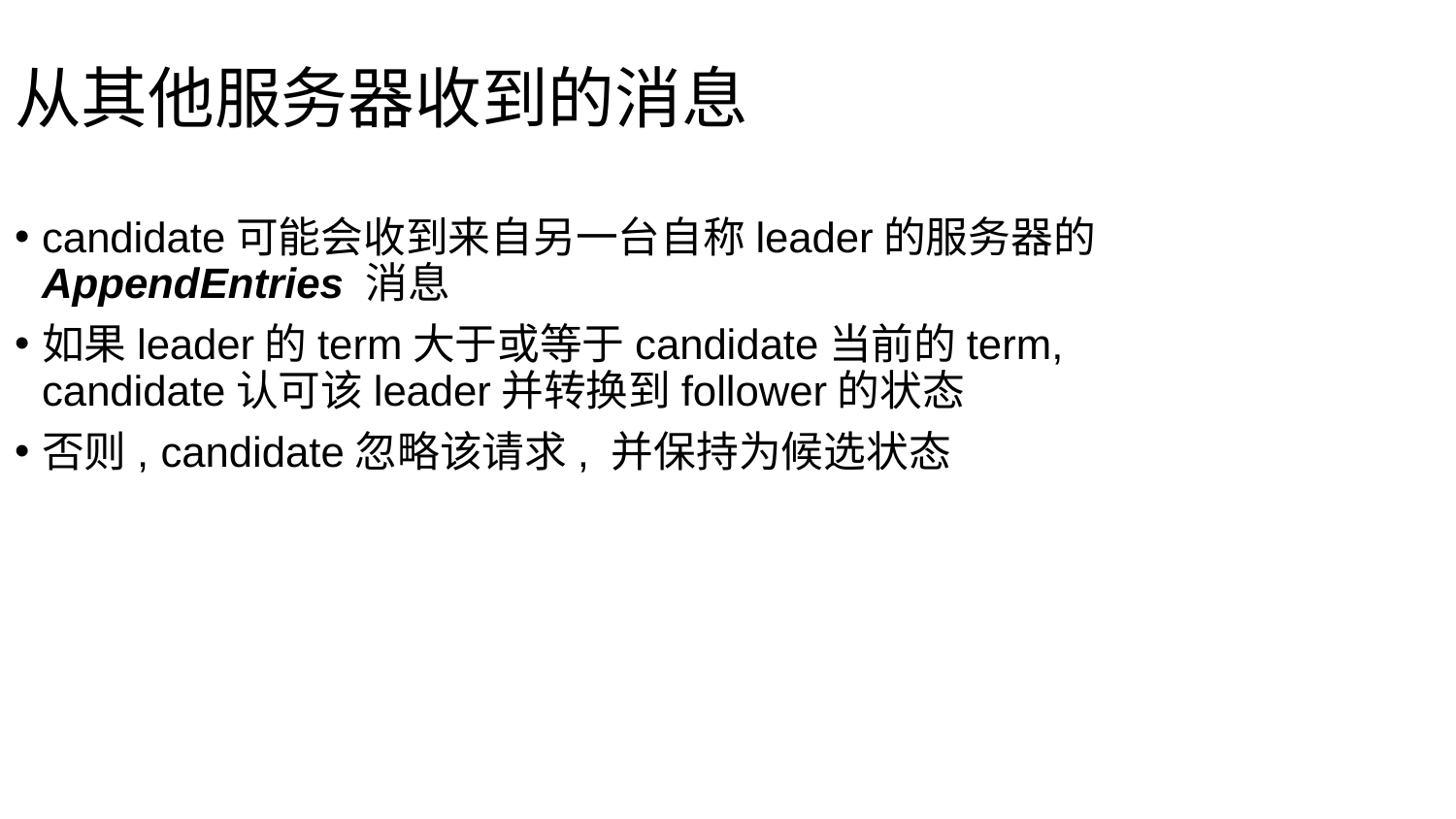

从其他服务器收到的消息
candidate可能会收到来自另一台自称leader的服务器的 AppendEntries 消息
如果leader的term大于或等于candidate当前的term, candidate认可该leader并转换到follower的状态
否则, candidate忽略该请求, 并保持为候选状态